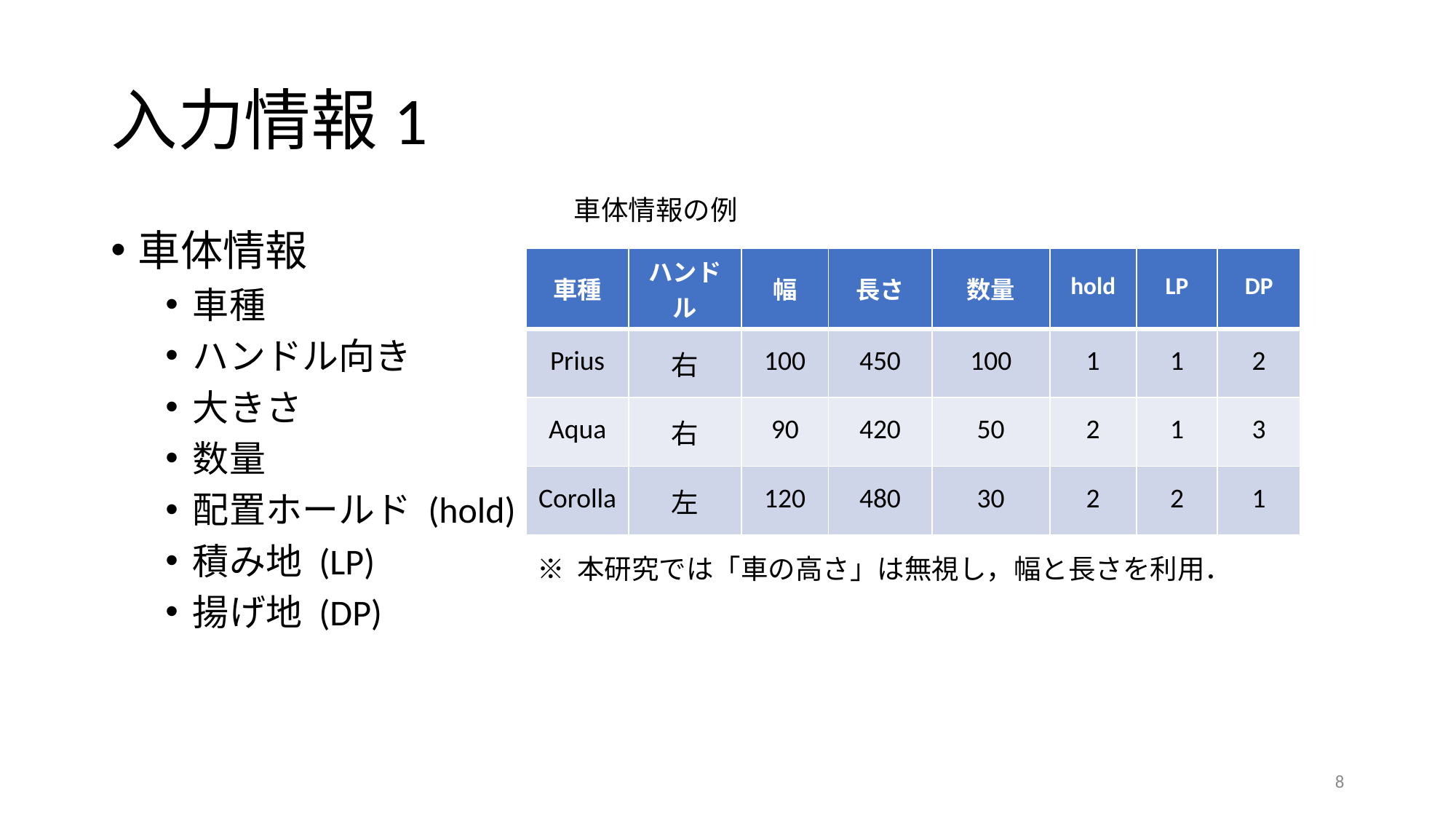

# 入力情報1
車体情報の例
車体情報
車種
ハンドル向き
大きさ
数量
配置ホールド (hold)
積み地 (LP)
揚げ地 (DP)

| 車種 | ハンドル | 幅 | 長さ | 数量 | hold | LP | DP |
| --- | --- | --- | --- | --- | --- | --- | --- |
| Prius | 右 | 100 | 450 | 100 | 1 | 1 | 2 |
| Aqua | 右 | 90 | 420 | 50 | 2 | 1 | 3 |
| Corolla | 左 | 120 | 480 | 30 | 2 | 2 | 1 |
※ 本研究では「車の高さ」は無視し，幅と長さを利用．
8